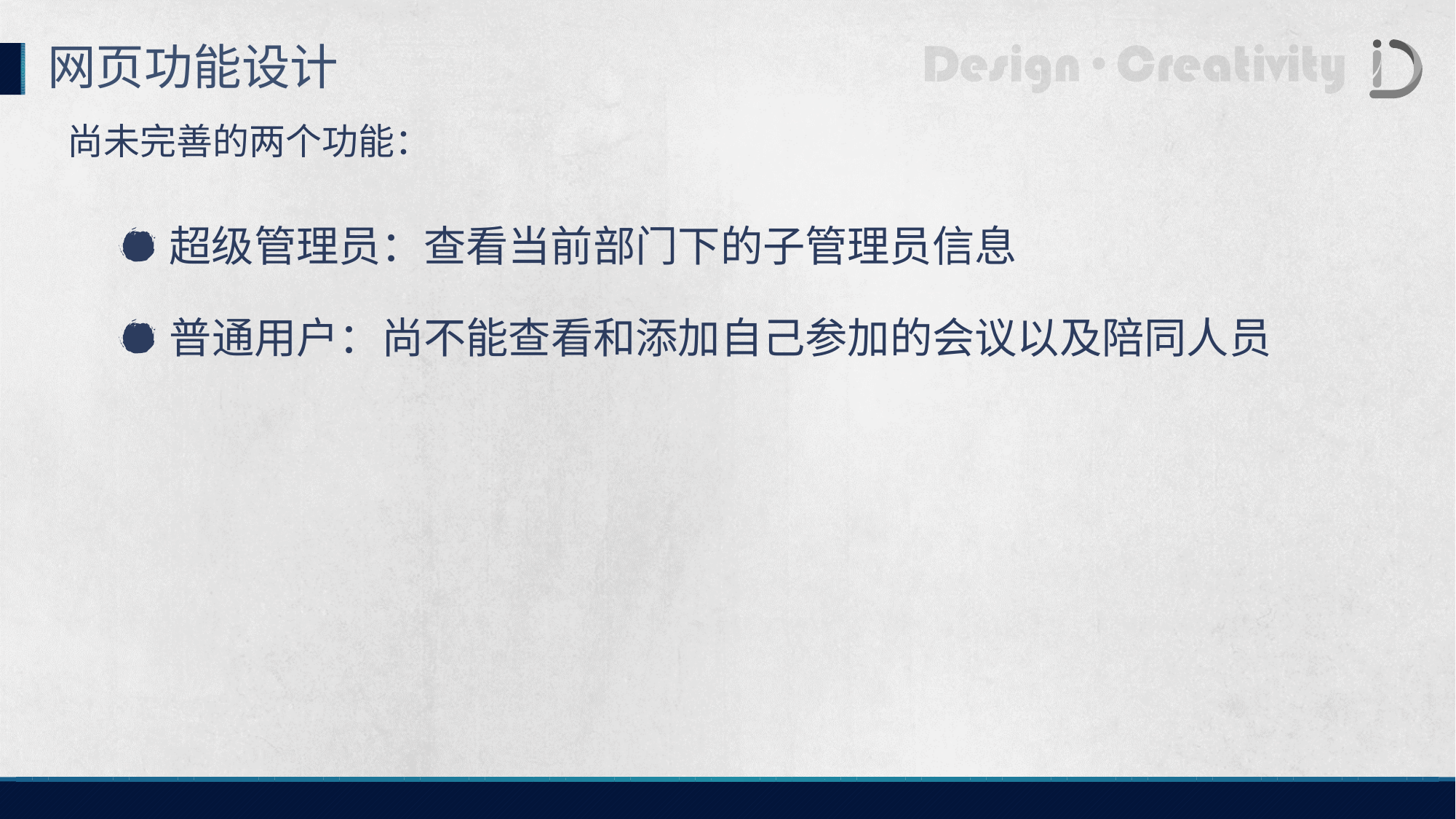

网页功能设计
尚未完善的两个功能：
超级管理员：查看当前部门下的子管理员信息

普通用户：尚不能查看和添加自己参加的会议以及陪同人员